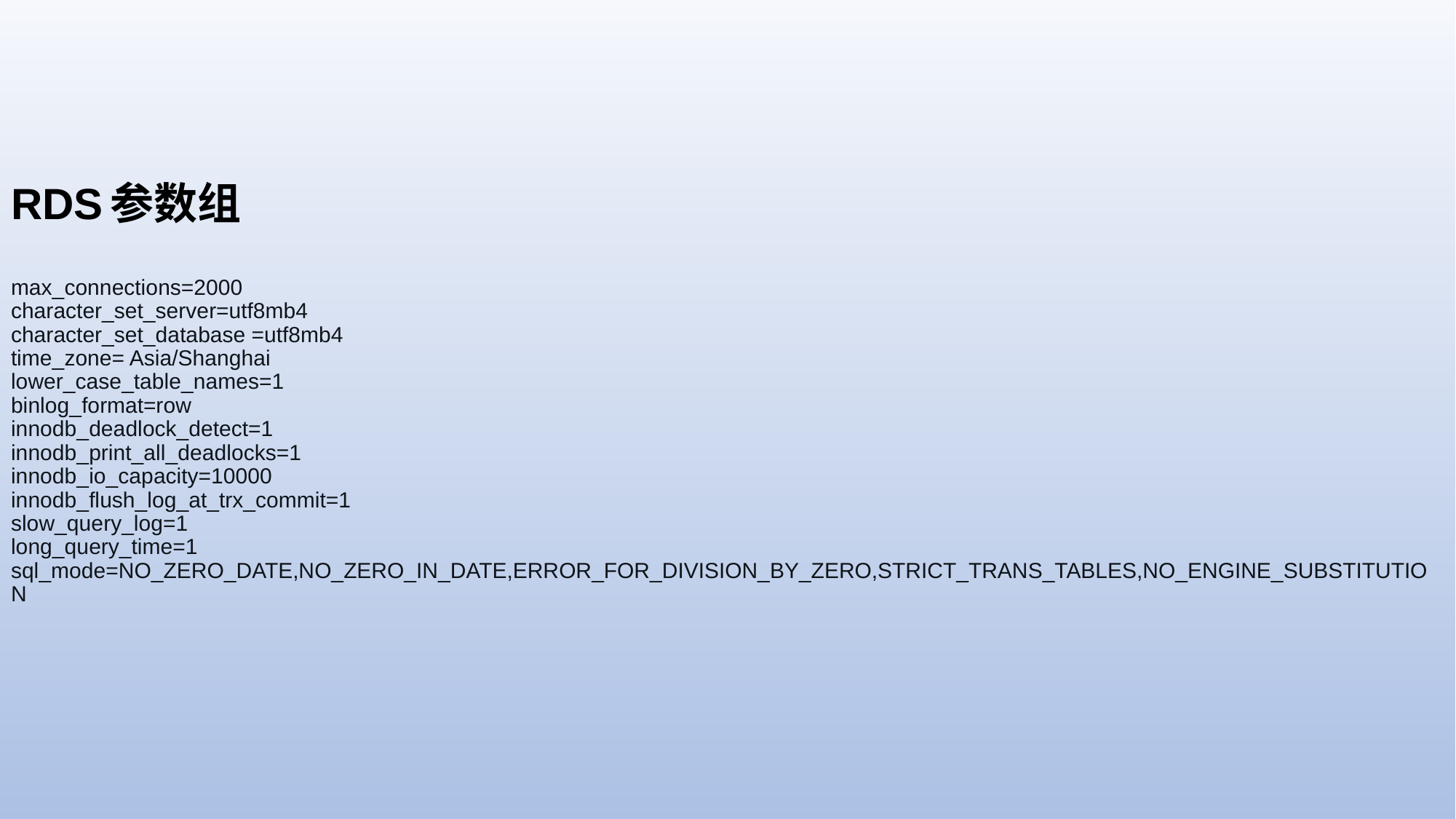

# RDS参数组 max_connections=2000 character_set_server=utf8mb4 character_set_database =utf8mb4 time_zone= Asia/Shanghai lower_case_table_names=1 binlog_format=row innodb_deadlock_detect=1 innodb_print_all_deadlocks=1 innodb_io_capacity=10000 innodb_flush_log_at_trx_commit=1 slow_query_log=1 long_query_time=1 sql_mode=NO_ZERO_DATE,NO_ZERO_IN_DATE,ERROR_FOR_DIVISION_BY_ZERO,STRICT_TRANS_TABLES,NO_ENGINE_SUBSTITUTION